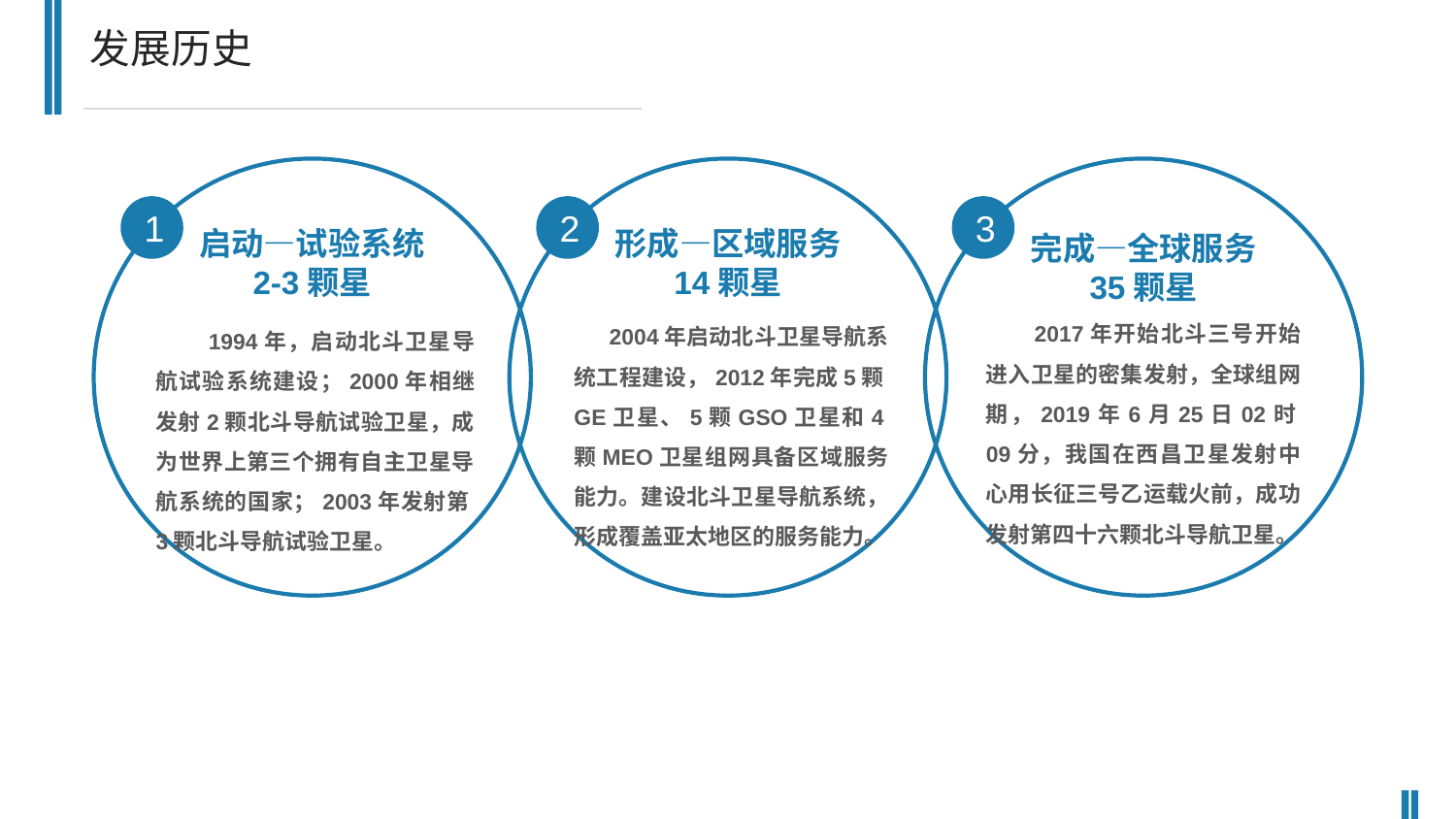

发展历史

1
2
3
启动—试验系统
2-3颗星
形成—区域服务
14颗星
完成—全球服务
35颗星
      2017年开始北斗三号开始进入卫星的密集发射，全球组网期，2019年6月25日02时09分，我国在西昌卫星发射中心用长征三号乙运载火前，成功发射第四十六颗北斗导航卫星。
     2004年启动北斗卫星导航系统工程建设，2012年完成5颗GE卫星、5颗GSO卫星和4颗MEO卫星组网具备区域服务能力。建设北斗卫星导航系统，形成覆盖亚太地区的服务能力。
       1994年，启动北斗卫星导航试验系统建设；2000年相继发射2颗北斗导航试验卫星，成为世界上第三个拥有自主卫星导航系统的国家；2003年发射第3颗北斗导航试验卫星。